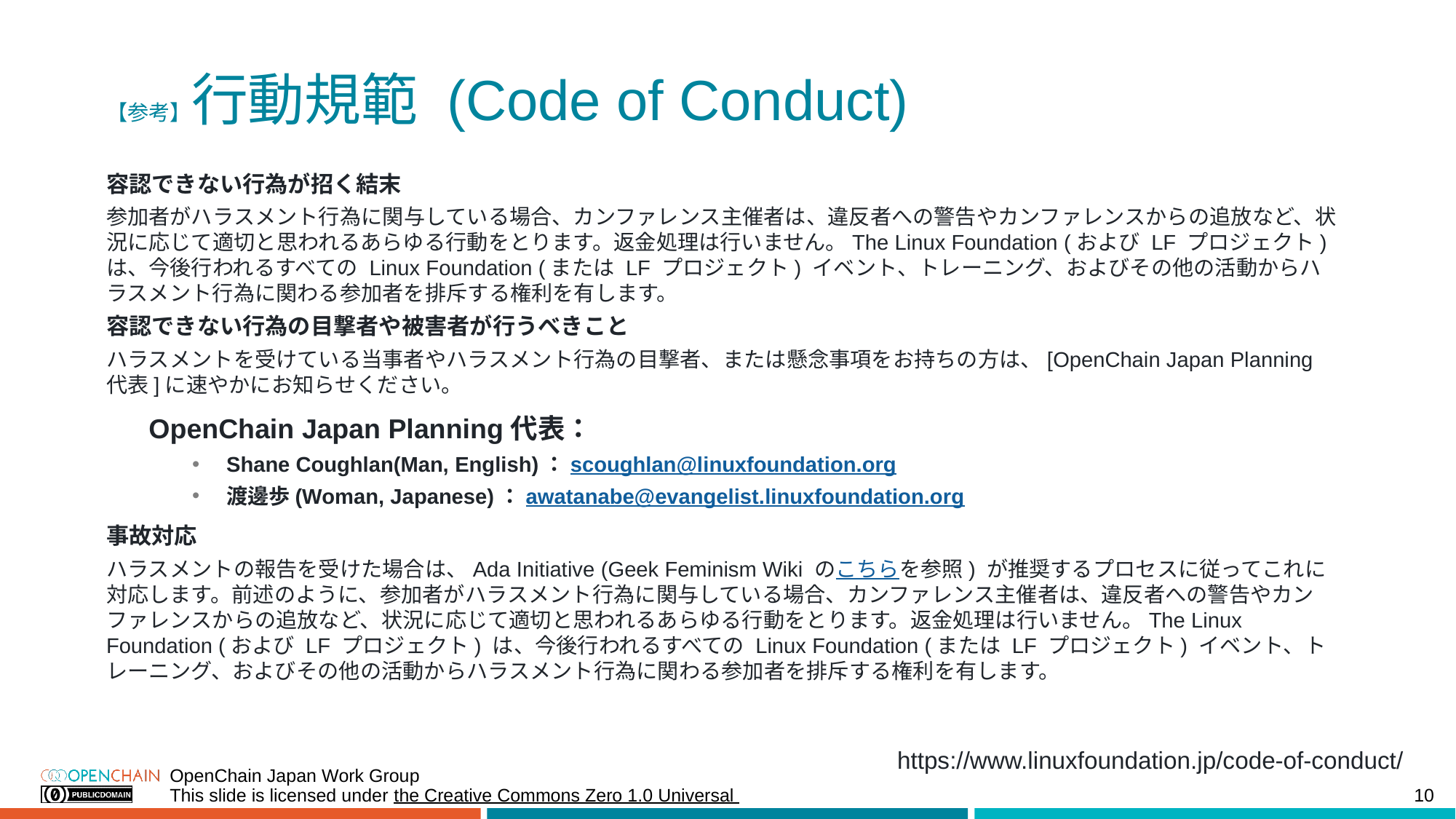

# 【参考】行動規範 (Code of Conduct)
容認できない行為が招く結末
参加者がハラスメント行為に関与している場合、カンファレンス主催者は、違反者への警告やカンファレンスからの追放など、状況に応じて適切と思われるあらゆる行動をとります。返金処理は行いません。The Linux Foundation (および LF プロジェクト) は、今後行われるすべての Linux Foundation (または LF プロジェクト) イベント、トレーニング、およびその他の活動からハラスメント行為に関わる参加者を排斥する権利を有します。
容認できない行為の目撃者や被害者が行うべきこと
ハラスメントを受けている当事者やハラスメント行為の目撃者、または懸念事項をお持ちの方は、[OpenChain Japan Planning代表]に速やかにお知らせください。

OpenChain Japan Planning代表：
Shane Coughlan(Man, English)：scoughlan@linuxfoundation.org
渡邊歩(Woman, Japanese)：awatanabe@evangelist.linuxfoundation.org

事故対応
ハラスメントの報告を受けた場合は、Ada Initiative (Geek Feminism Wiki のこちらを参照) が推奨するプロセスに従ってこれに対応します。前述のように、参加者がハラスメント行為に関与している場合、カンファレンス主催者は、違反者への警告やカンファレンスからの追放など、状況に応じて適切と思われるあらゆる行動をとります。返金処理は行いません。The Linux Foundation (および LF プロジェクト) は、今後行われるすべての Linux Foundation (または LF プロジェクト) イベント、トレーニング、およびその他の活動からハラスメント行為に関わる参加者を排斥する権利を有します。
https://www.linuxfoundation.jp/code-of-conduct/
OpenChain Japan Work Group
10